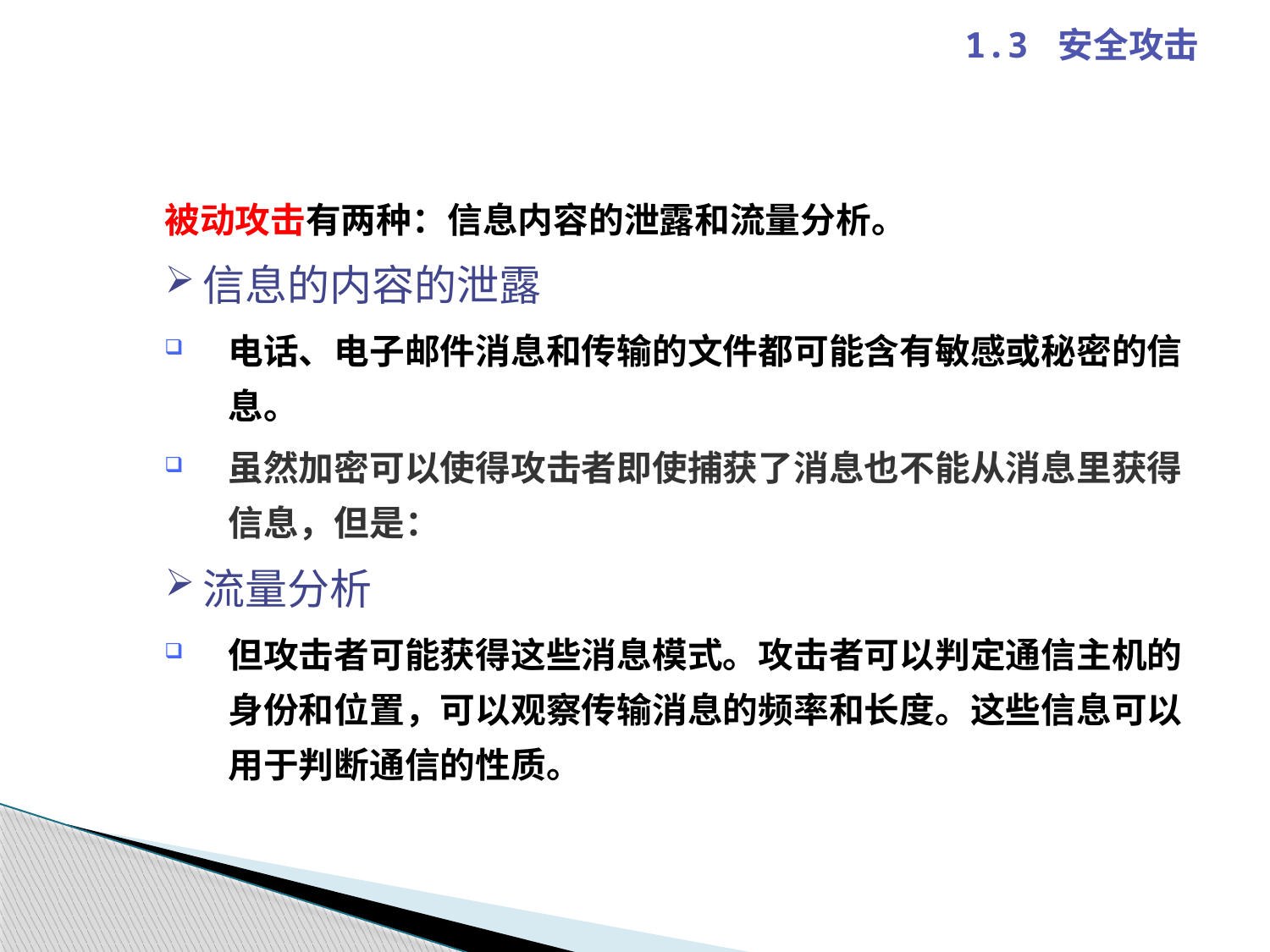

1.3 安全攻击
被动攻击有两种：信息内容的泄露和流量分析。
信息的内容的泄露
电话、电子邮件消息和传输的文件都可能含有敏感或秘密的信息。
虽然加密可以使得攻击者即使捕获了消息也不能从消息里获得信息，但是：
流量分析
但攻击者可能获得这些消息模式。攻击者可以判定通信主机的身份和位置，可以观察传输消息的频率和长度。这些信息可以用于判断通信的性质。